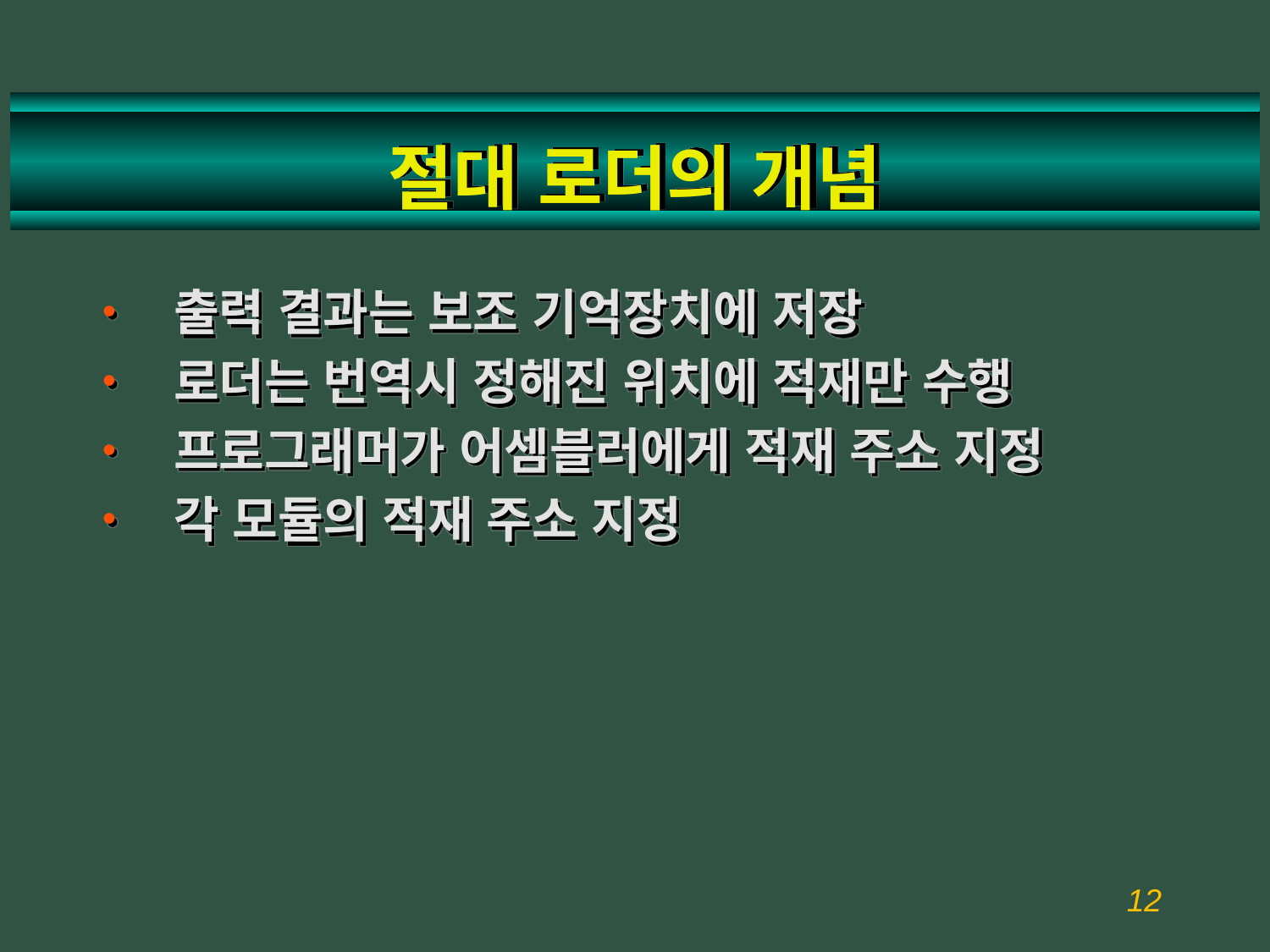

# 절대 로더의 개념
출력 결과는 보조 기억장치에 저장
로더는 번역시 정해진 위치에 적재만 수행
프로그래머가 어셈블러에게 적재 주소 지정
각 모듈의 적재 주소 지정
12